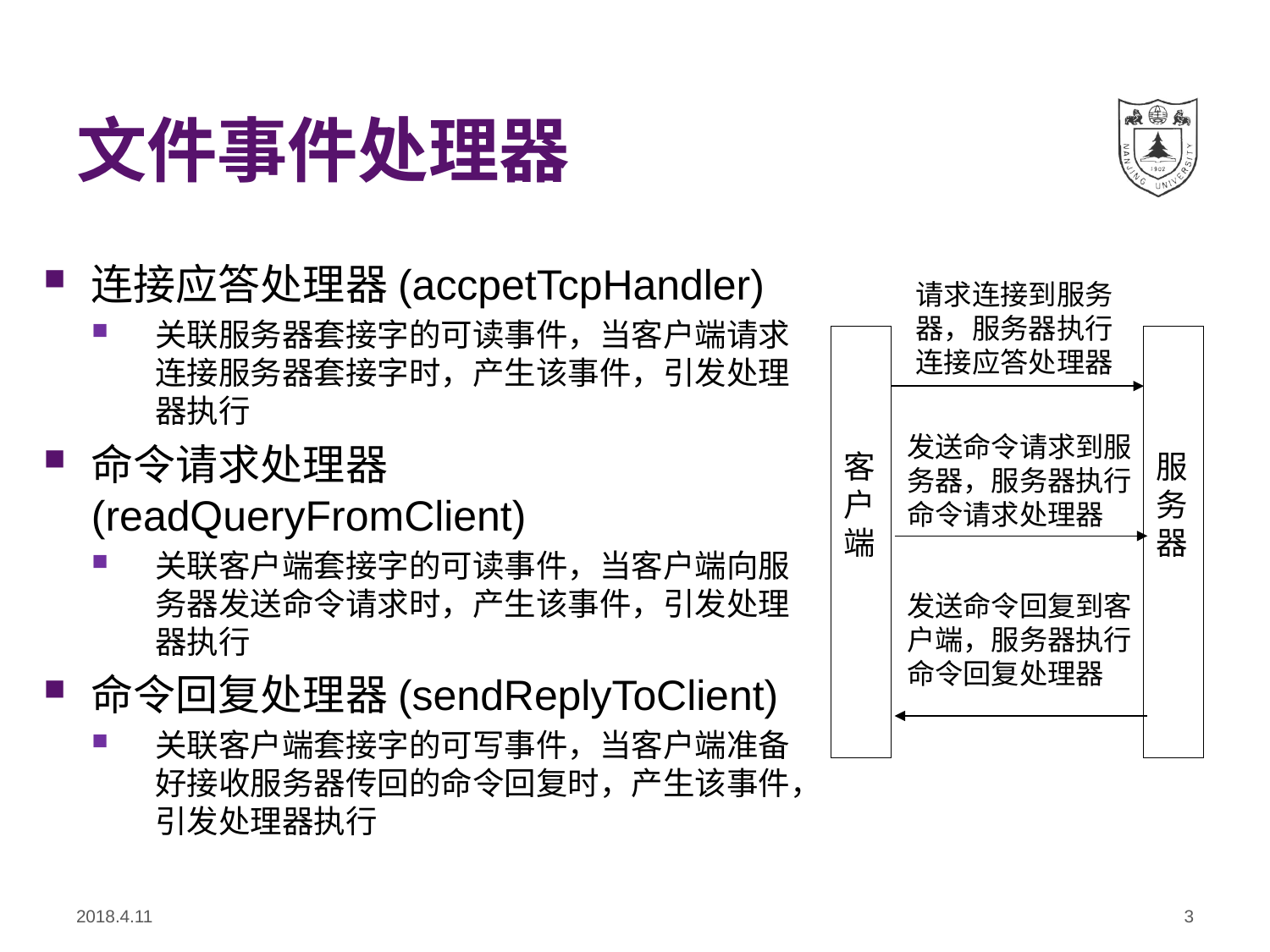

# 文件事件处理器
连接应答处理器(accpetTcpHandler)
关联服务器套接字的可读事件，当客户端请求连接服务器套接字时，产生该事件，引发处理器执行
命令请求处理器(readQueryFromClient)
关联客户端套接字的可读事件，当客户端向服务器发送命令请求时，产生该事件，引发处理器执行
命令回复处理器(sendReplyToClient)
关联客户端套接字的可写事件，当客户端准备好接收服务器传回的命令回复时，产生该事件，引发处理器执行
请求连接到服务器，服务器执行连接应答处理器

客户端

服务器

发送命令请求到服务器，服务器执行命令请求处理器
发送命令回复到客户端，服务器执行命令回复处理器
2018.4.11

3